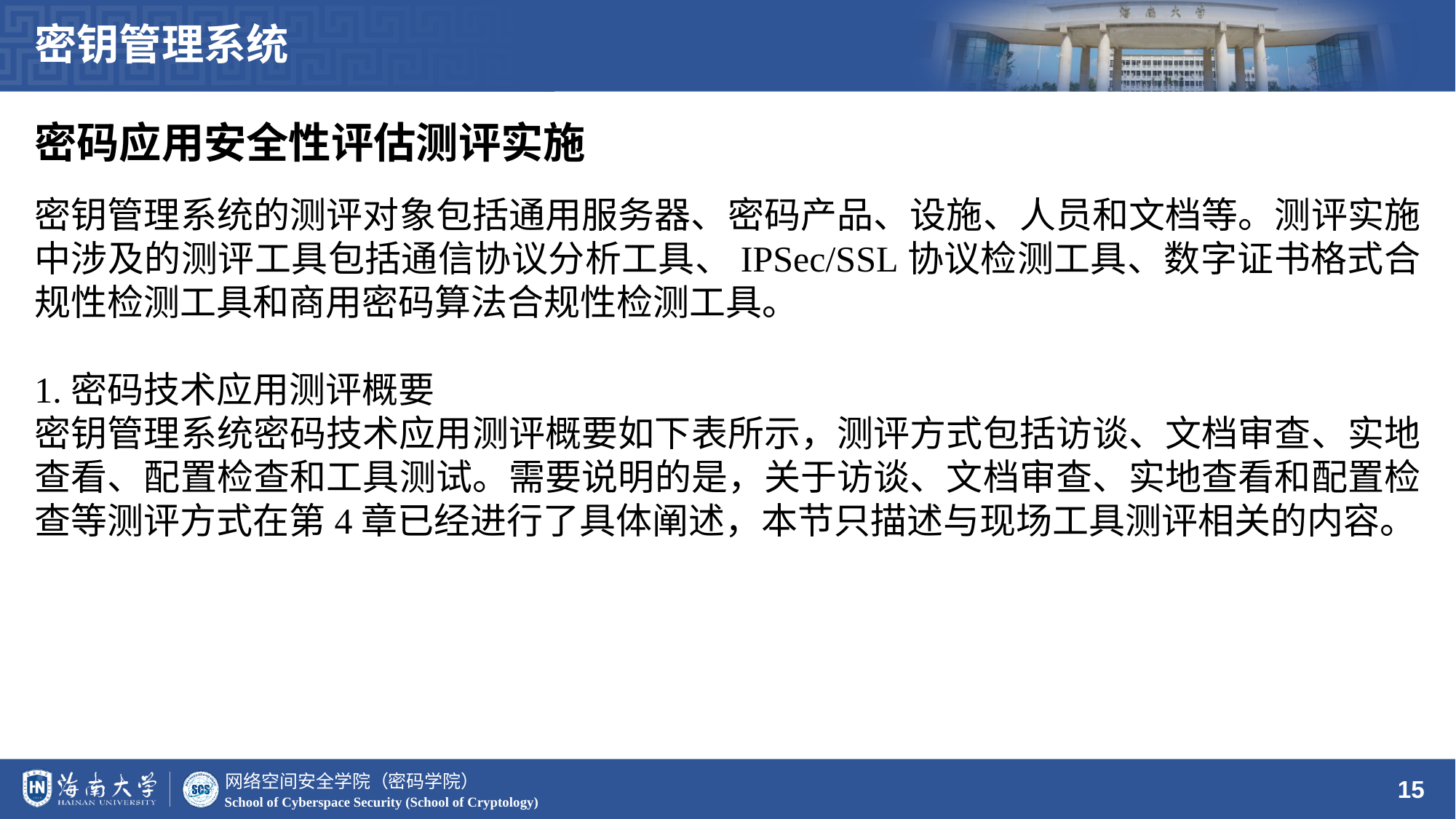

密钥管理系统

密码应用安全性评估测评实施

密钥管理系统的测评对象包括通用服务器、密码产品、设施、人员和文档等。测评实施中涉及的测评工具包括通信协议分析工具、IPSec/SSL协议检测工具、数字证书格式合规性检测工具和商用密码算法合规性检测工具。

1.密码技术应用测评概要
密钥管理系统密码技术应用测评概要如下表所示，测评方式包括访谈、文档审查、实地查看、配置检查和工具测试。需要说明的是，关于访谈、文档审查、实地查看和配置检查等测评方式在第4章已经进行了具体阐述，本节只描述与现场工具测评相关的内容。

15